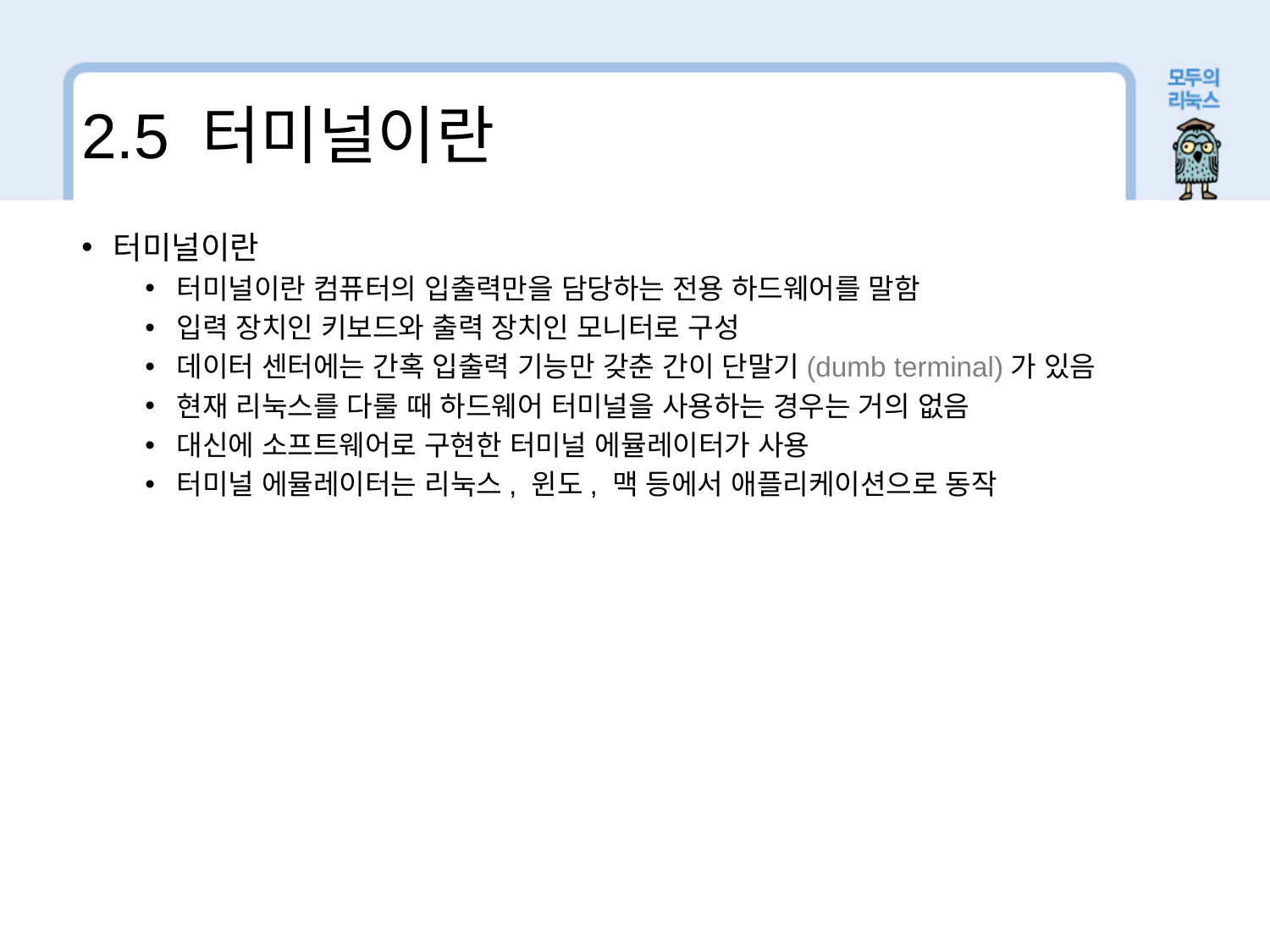

2.5 터미널이란
터미널이란
터미널이란 컴퓨터의 입출력만을 담당하는 전용 하드웨어를 말함
입력 장치인 키보드와 출력 장치인 모니터로 구성
데이터 센터에는 간혹 입출력 기능만 갖춘 간이 단말기(dumb terminal)가 있음
현재 리눅스를 다룰 때 하드웨어 터미널을 사용하는 경우는 거의 없음
대신에 소프트웨어로 구현한 터미널 에뮬레이터가 사용
터미널 에뮬레이터는 리눅스, 윈도, 맥 등에서 애플리케이션으로 동작